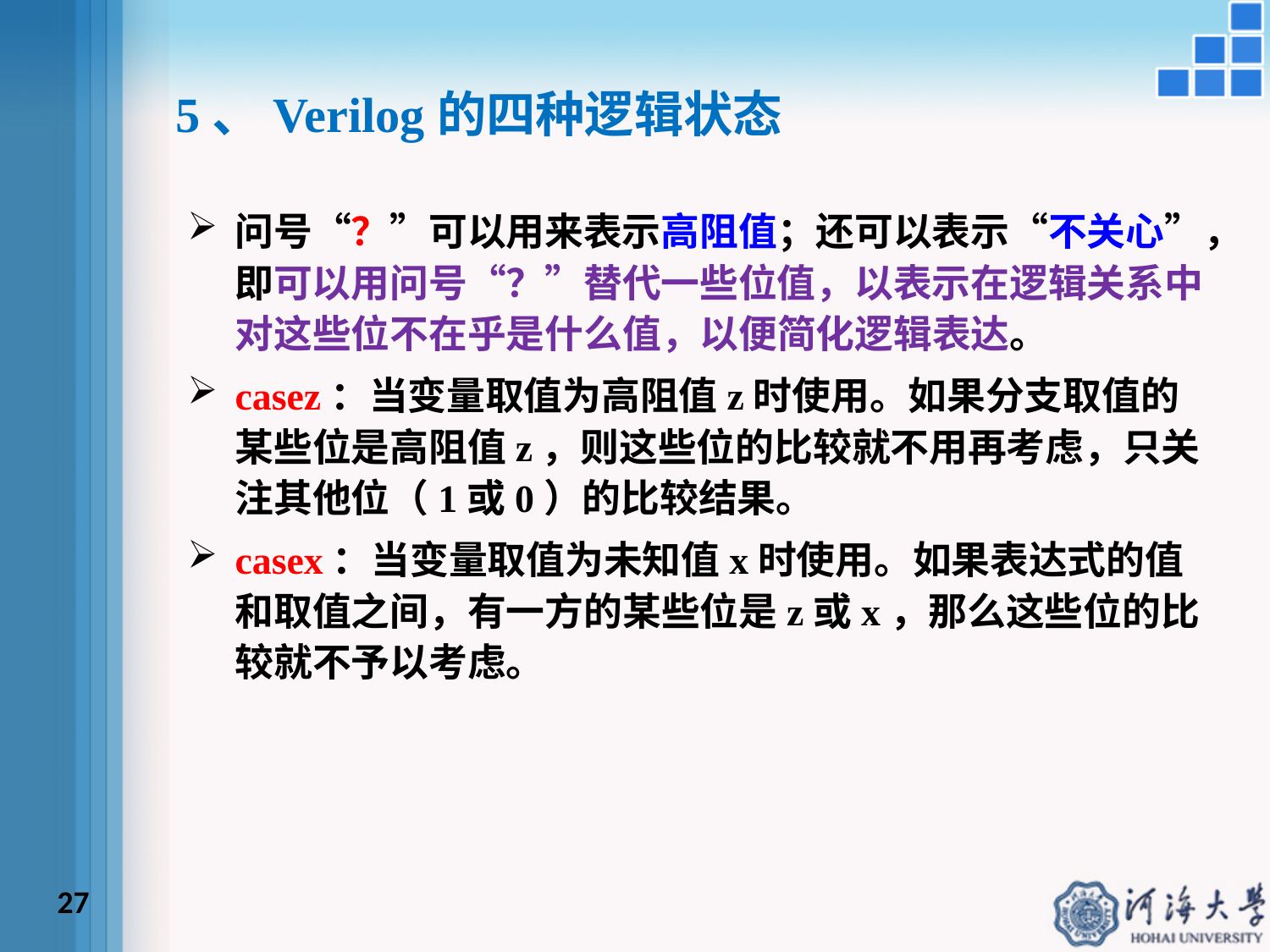

5、Verilog的四种逻辑状态
问号“？”可以用来表示高阻值；还可以表示“不关心”，即可以用问号“？”替代一些位值，以表示在逻辑关系中对这些位不在乎是什么值，以便简化逻辑表达。
casez：当变量取值为高阻值z时使用。如果分支取值的某些位是高阻值z，则这些位的比较就不用再考虑，只关注其他位（1或0）的比较结果。
casex：当变量取值为未知值x时使用。如果表达式的值和取值之间，有一方的某些位是z或x，那么这些位的比较就不予以考虑。
27